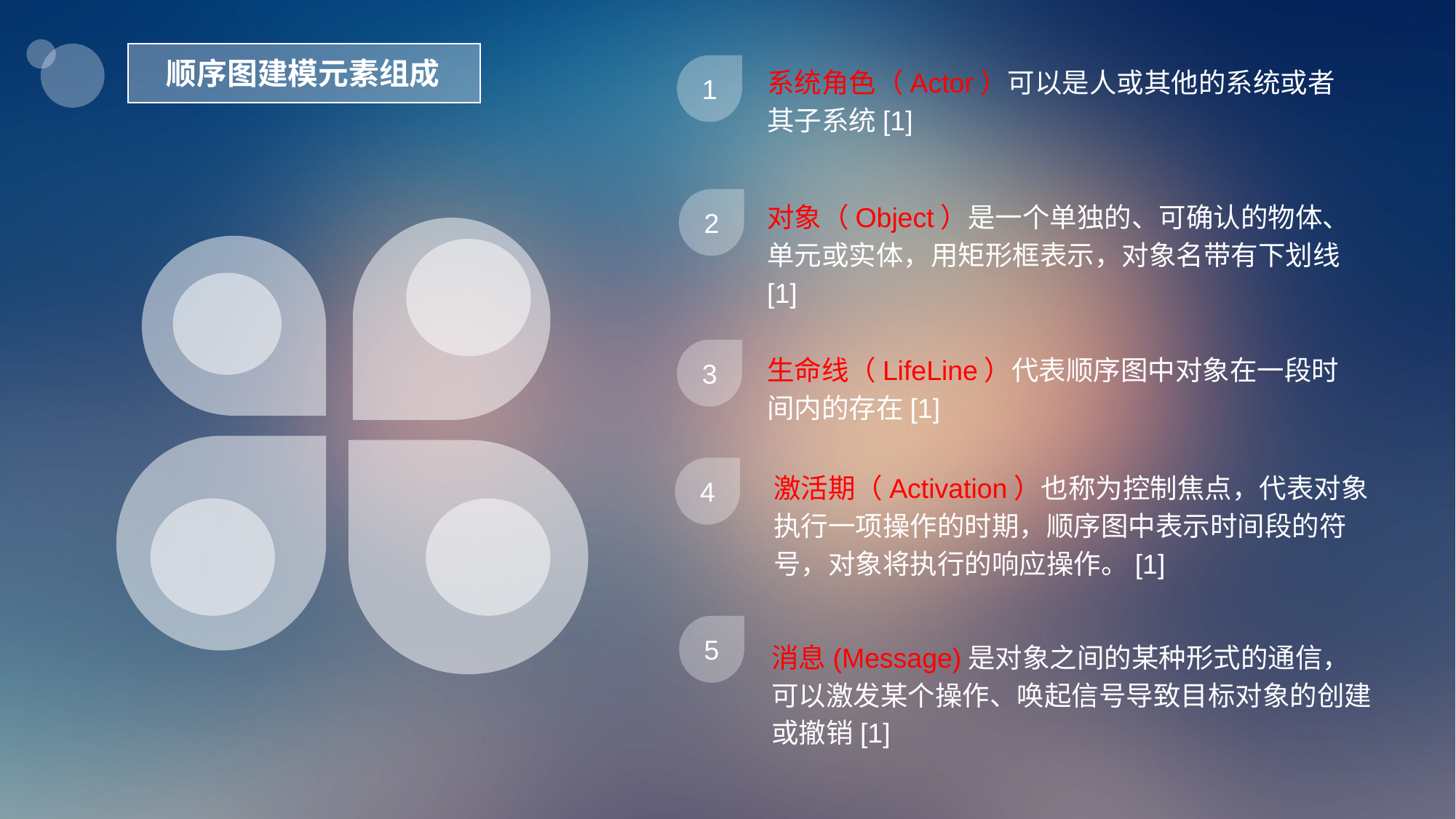

顺序图建模元素组成
1
系统角色（Actor）可以是人或其他的系统或者其子系统[1]
2
对象（Object）是一个单独的、可确认的物体、单元或实体，用矩形框表示，对象名带有下划线[1]

3
生命线（LifeLine）代表顺序图中对象在一段时间内的存在[1]

4
激活期（Activation）也称为控制焦点，代表对象执行一项操作的时期，顺序图中表示时间段的符号，对象将执行的响应操作。[1]

5
消息(Message)是对象之间的某种形式的通信，可以激发某个操作、唤起信号导致目标对象的创建或撤销[1]